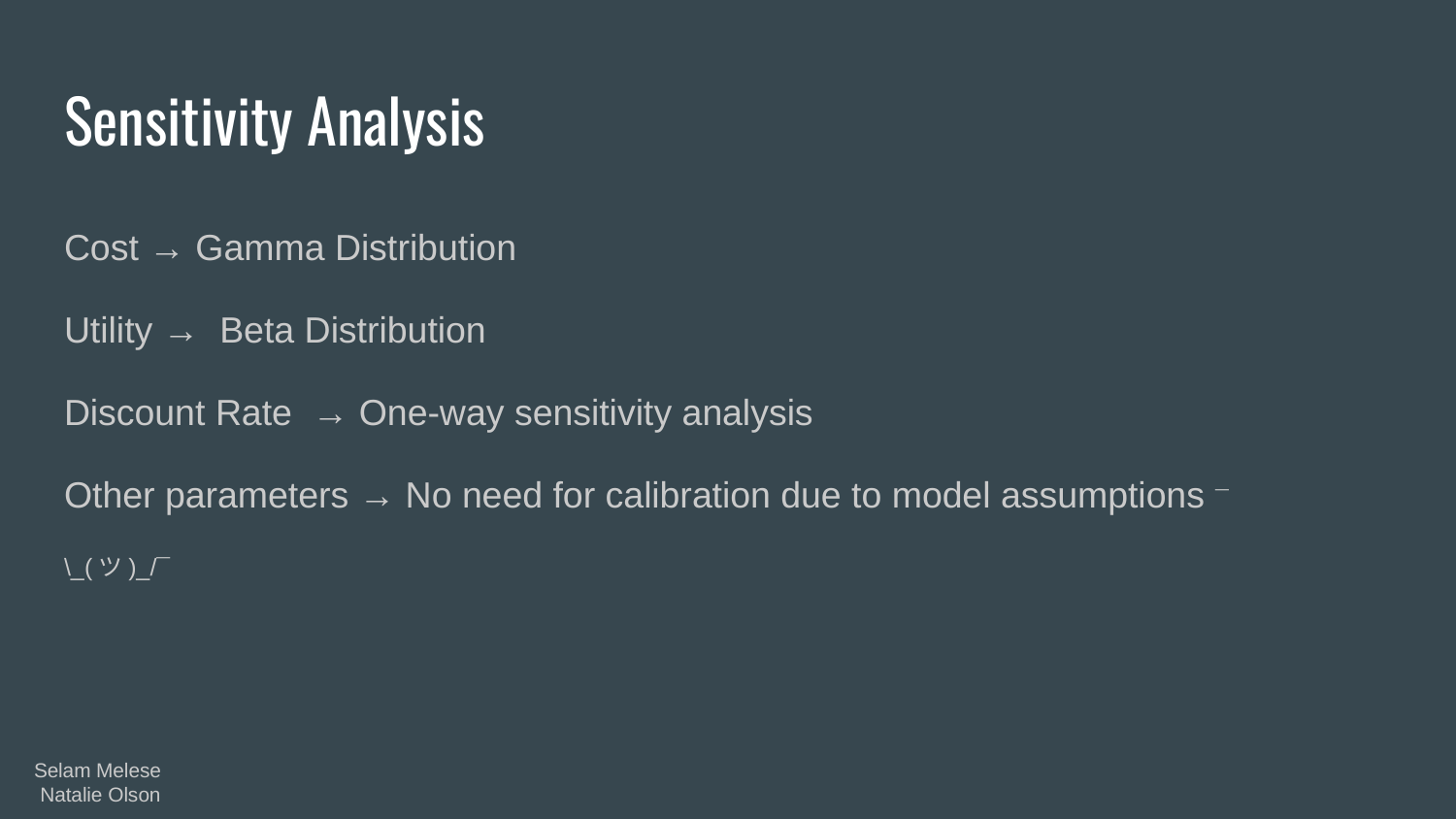

# Sensitivity Analysis
Cost → Gamma Distribution
Utility →  Beta Distribution
Discount Rate  → One-way sensitivity analysis
Other parameters → No need for calibration due to model assumptions ¯
\_(ツ)_/¯

Selam Melese
Natalie Olson